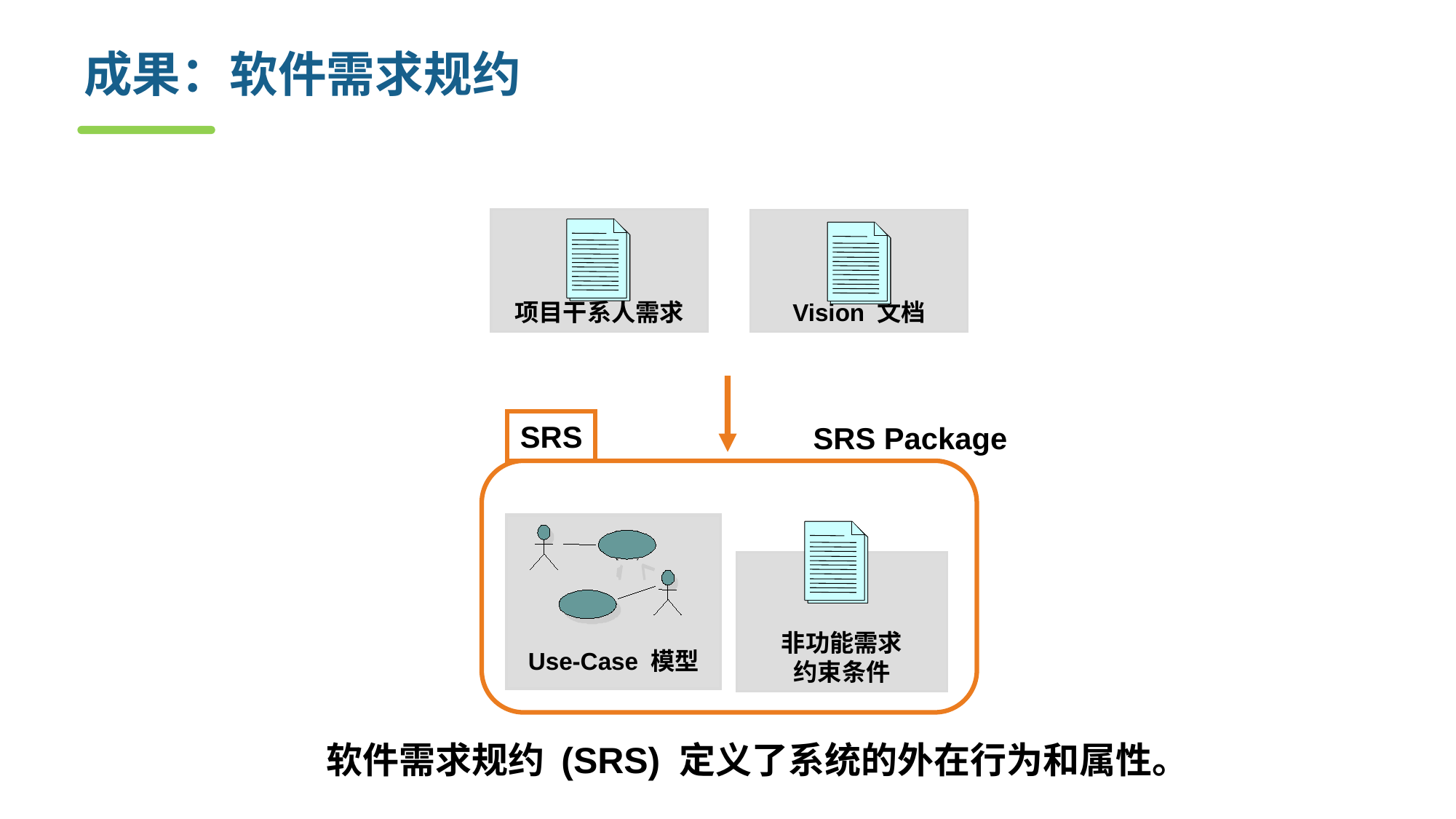

# 成果：软件需求规约

项目干系人需求

Vision 文档

SRS
SRS Package

Use-Case 模型

非功能需求
约束条件

软件需求规约 (SRS) 定义了系统的外在行为和属性。
173